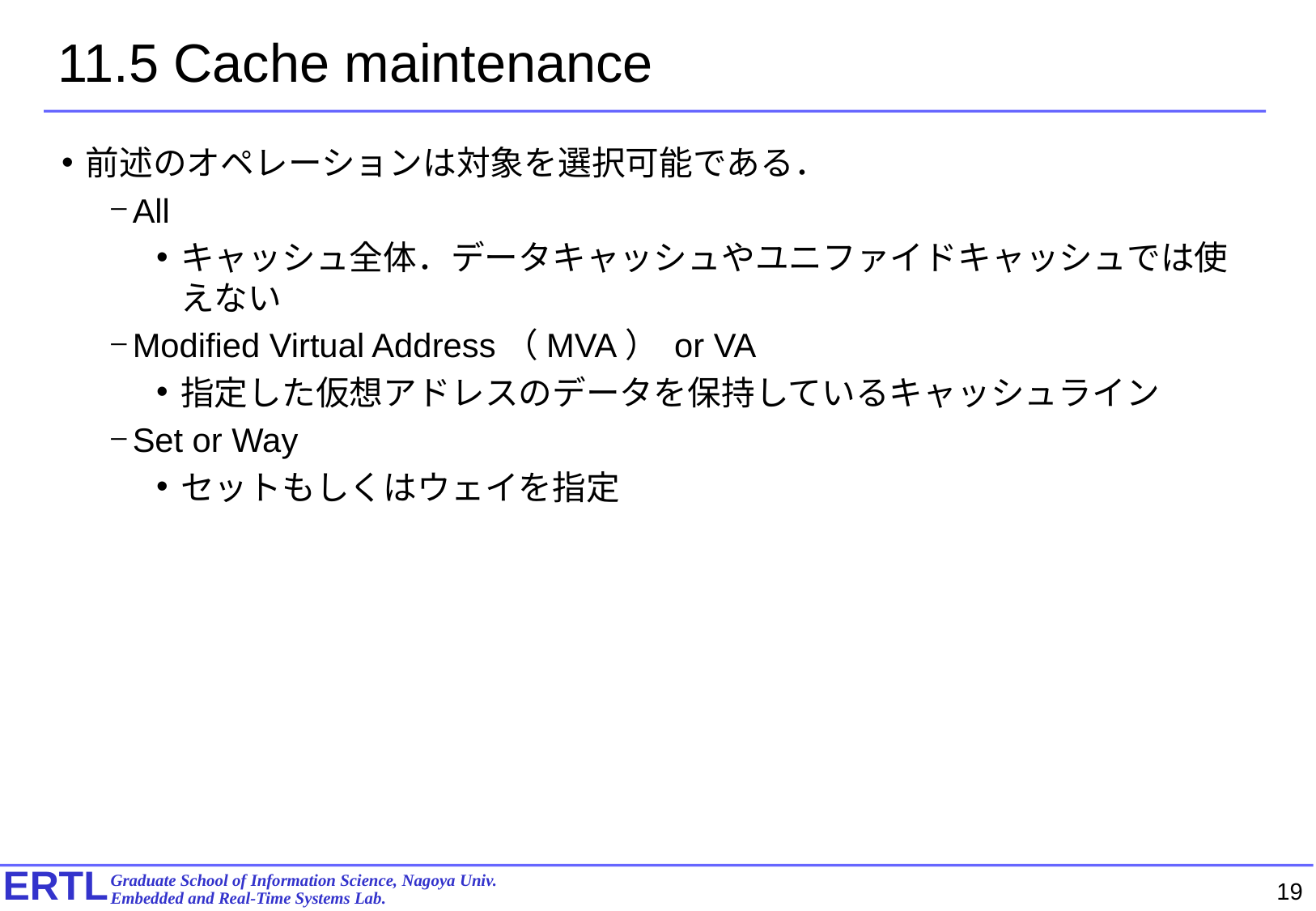

# 11.5 Cache maintenance
前述のオペレーションは対象を選択可能である．
All
キャッシュ全体．データキャッシュやユニファイドキャッシュでは使えない
Modified Virtual Address（MVA） or VA
指定した仮想アドレスのデータを保持しているキャッシュライン
Set or Way
セットもしくはウェイを指定

19